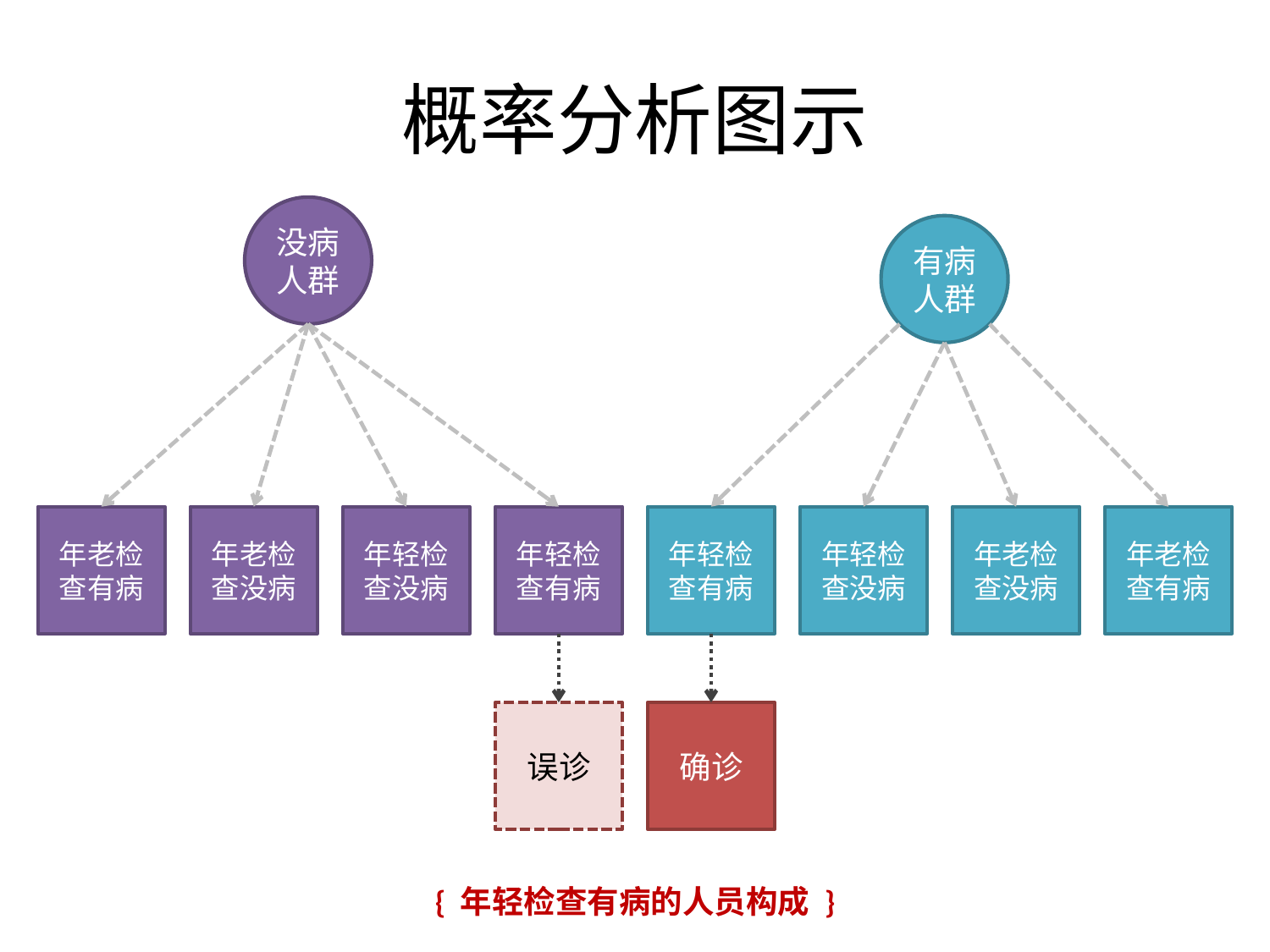

# 概率分析图示
没病人群
有病人群
年老检查有病
年老检查没病
年轻检查没病
年轻检查有病
年轻检查有病
年轻检查没病
年老检查没病
年老检查有病
误诊
确诊
{ 年轻检查有病的人员构成 }